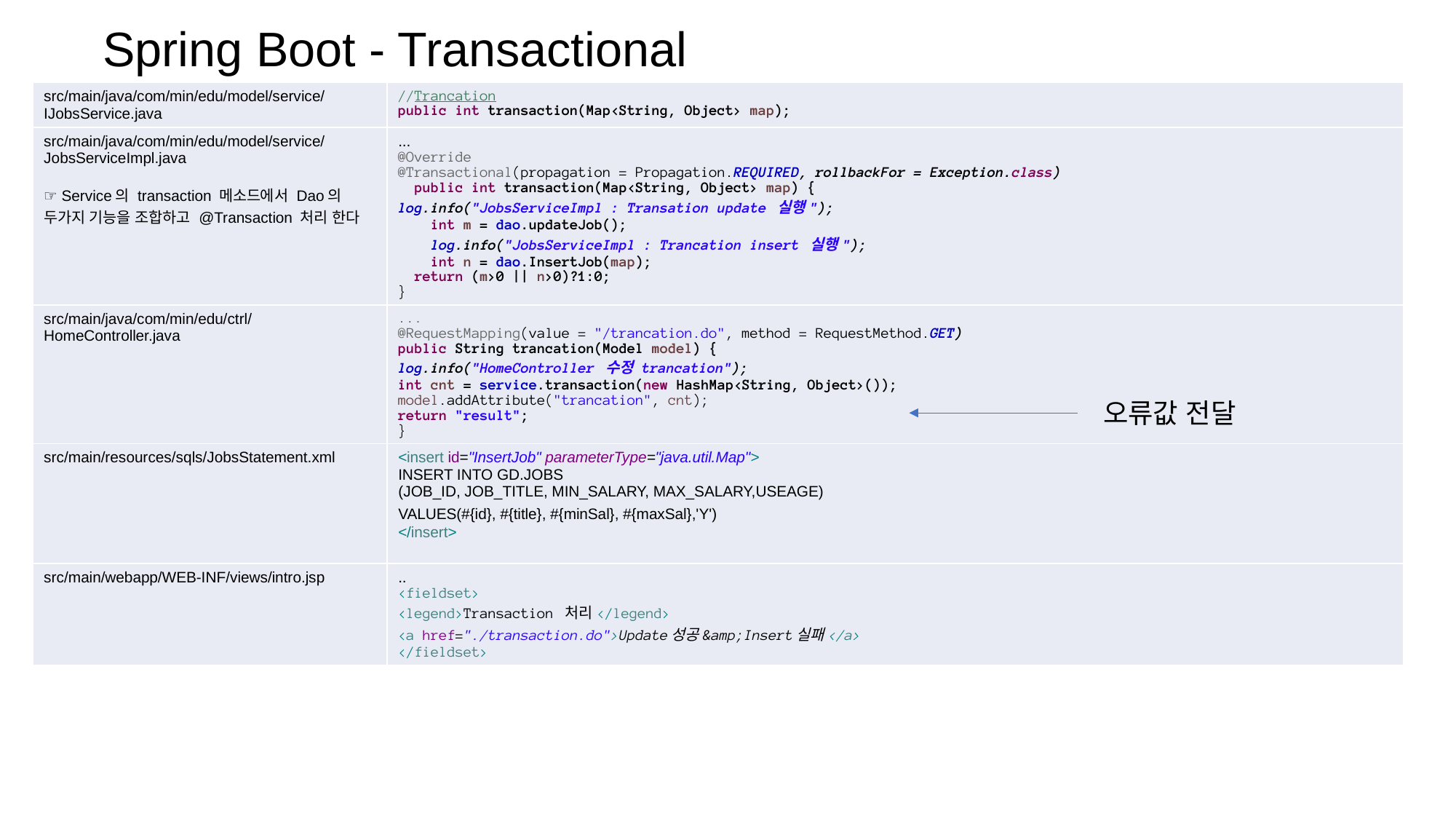

Spring Boot - Transactional
| src/main/java/com/min/edu/model/service/IJobsService.java | //Trancation public int transaction(Map<String, Object> map); |
| --- | --- |
| src/main/java/com/min/edu/model/service/JobsServiceImpl.java ☞ Service의 transaction 메소드에서 Dao의 두가지 기능을 조합하고 @Transaction 처리 한다 | ... @Override @Transactional(propagation = Propagation.REQUIRED, rollbackFor = Exception.class) public int transaction(Map<String, Object> map) { log.info("JobsServiceImpl : Transation update 실행"); int m = dao.updateJob(); log.info("JobsServiceImpl : Trancation insert 실행"); int n = dao.InsertJob(map); return (m>0 || n>0)?1:0; } |
| src/main/java/com/min/edu/ctrl/HomeController.java | ... @RequestMapping(value = "/trancation.do", method = RequestMethod.GET) public String trancation(Model model) { log.info("HomeController 수정 trancation"); int cnt = service.transaction(new HashMap<String, Object>()); model.addAttribute("trancation", cnt); return "result"; } |
| src/main/resources/sqls/JobsStatement.xml | <insert id="InsertJob" parameterType="java.util.Map"> INSERT INTO GD.JOBS (JOB\_ID, JOB\_TITLE, MIN\_SALARY, MAX\_SALARY,USEAGE) VALUES(#{id}, #{title}, #{minSal}, #{maxSal},'Y') </insert> |
| src/main/webapp/WEB-INF/views/intro.jsp | .. <fieldset> <legend>Transaction 처리</legend> <a href="./transaction.do">Update성공&amp;Insert실패</a> </fieldset> |
오류값 전달